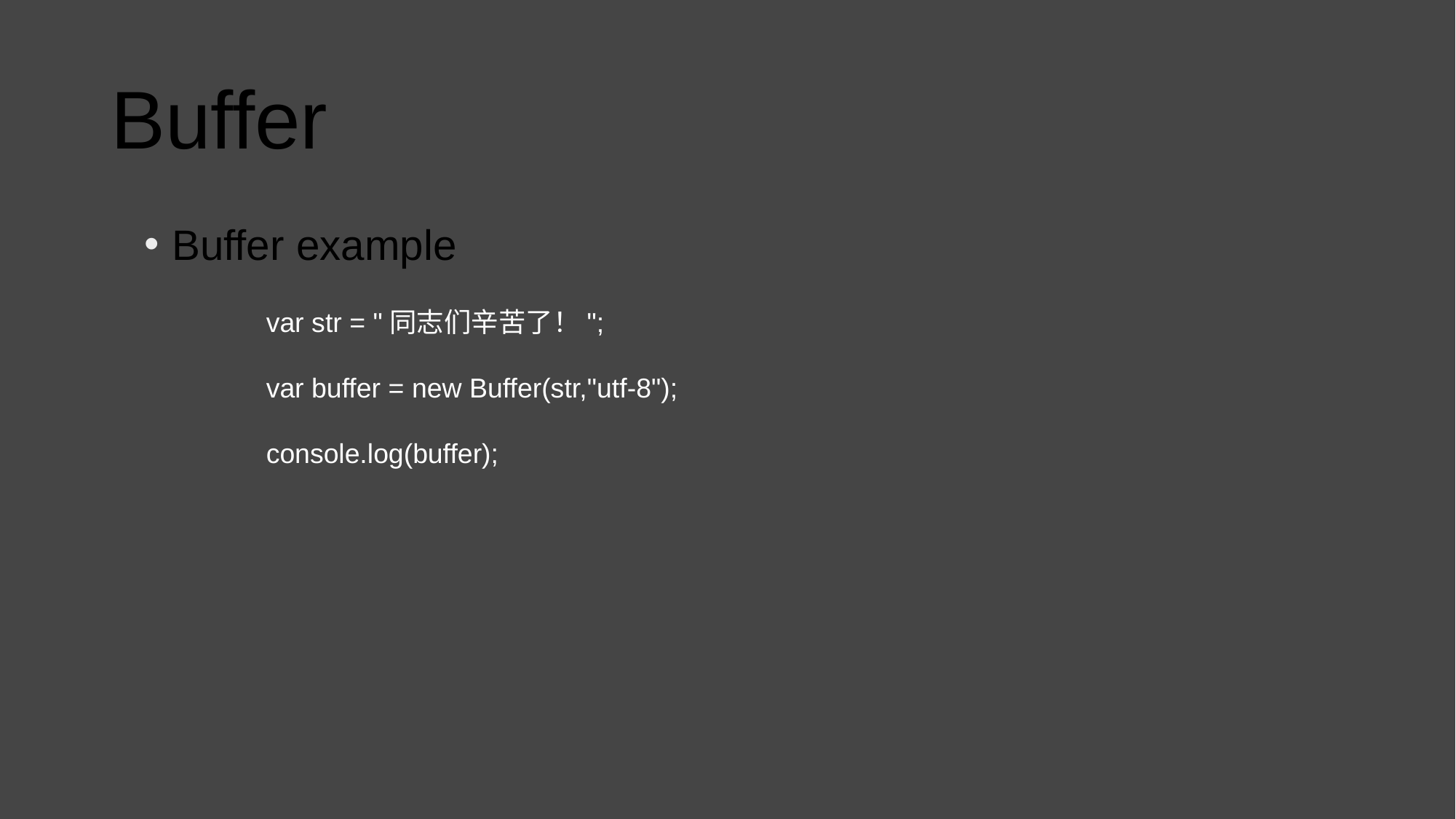

# Buffer
Buffer example
var str = "同志们辛苦了！";

var buffer = new Buffer(str,"utf-8");

console.log(buffer);